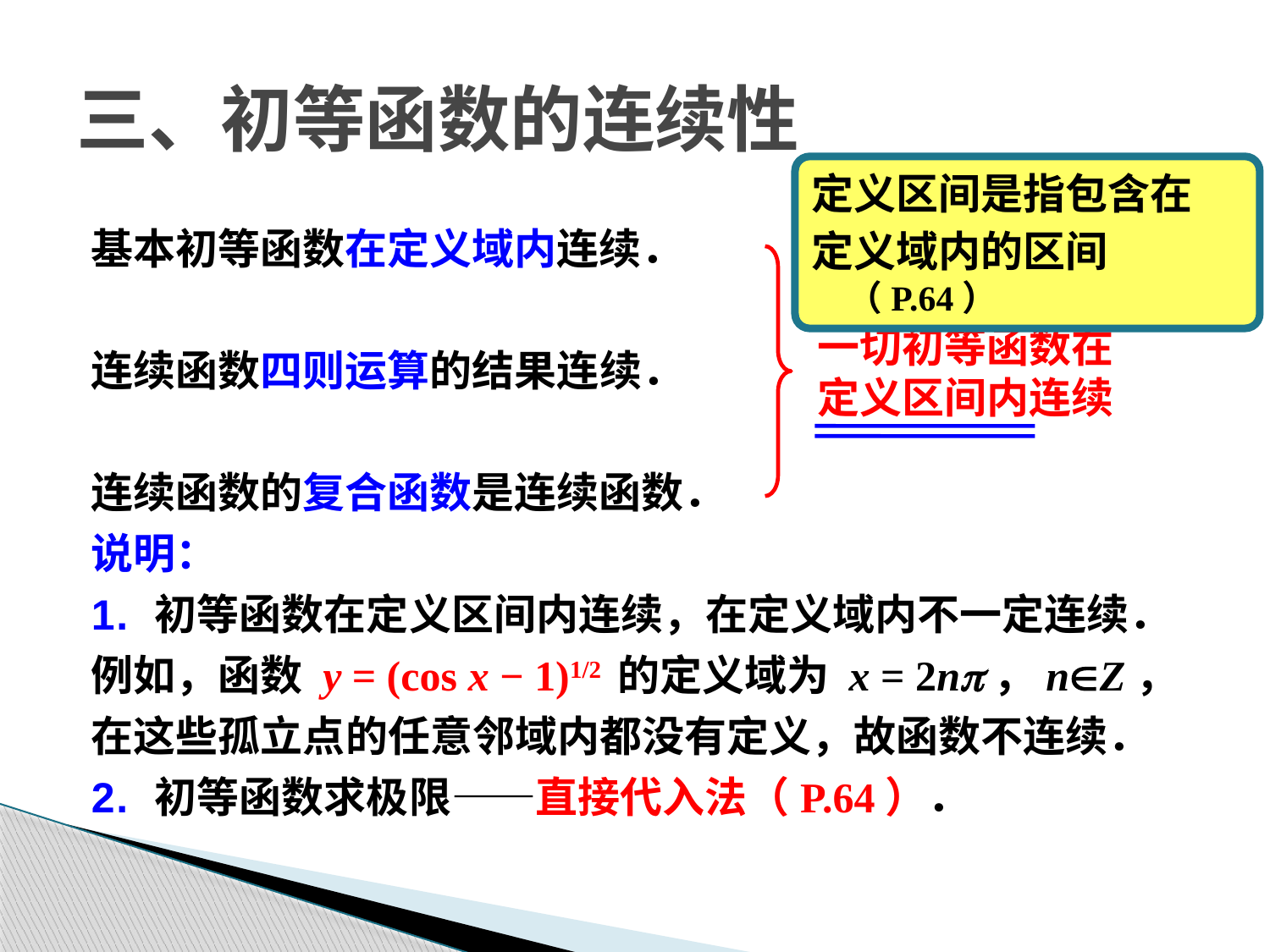

# 三、初等函数的连续性
定义区间是指包含在
定义域内的区间（P.64）
基本初等函数在定义域内连续．

连续函数四则运算的结果连续．

连续函数的复合函数是连续函数．
说明：
初等函数在定义区间内连续，在定义域内不一定连续．
例如，函数 y = (cos x − 1)1/2 的定义域为 x = 2nπ，n∈Z，
在这些孤立点的任意邻域内都没有定义，故函数不连续．
初等函数求极限——直接代入法（P.64）．

一切初等函数在定义区间内连续